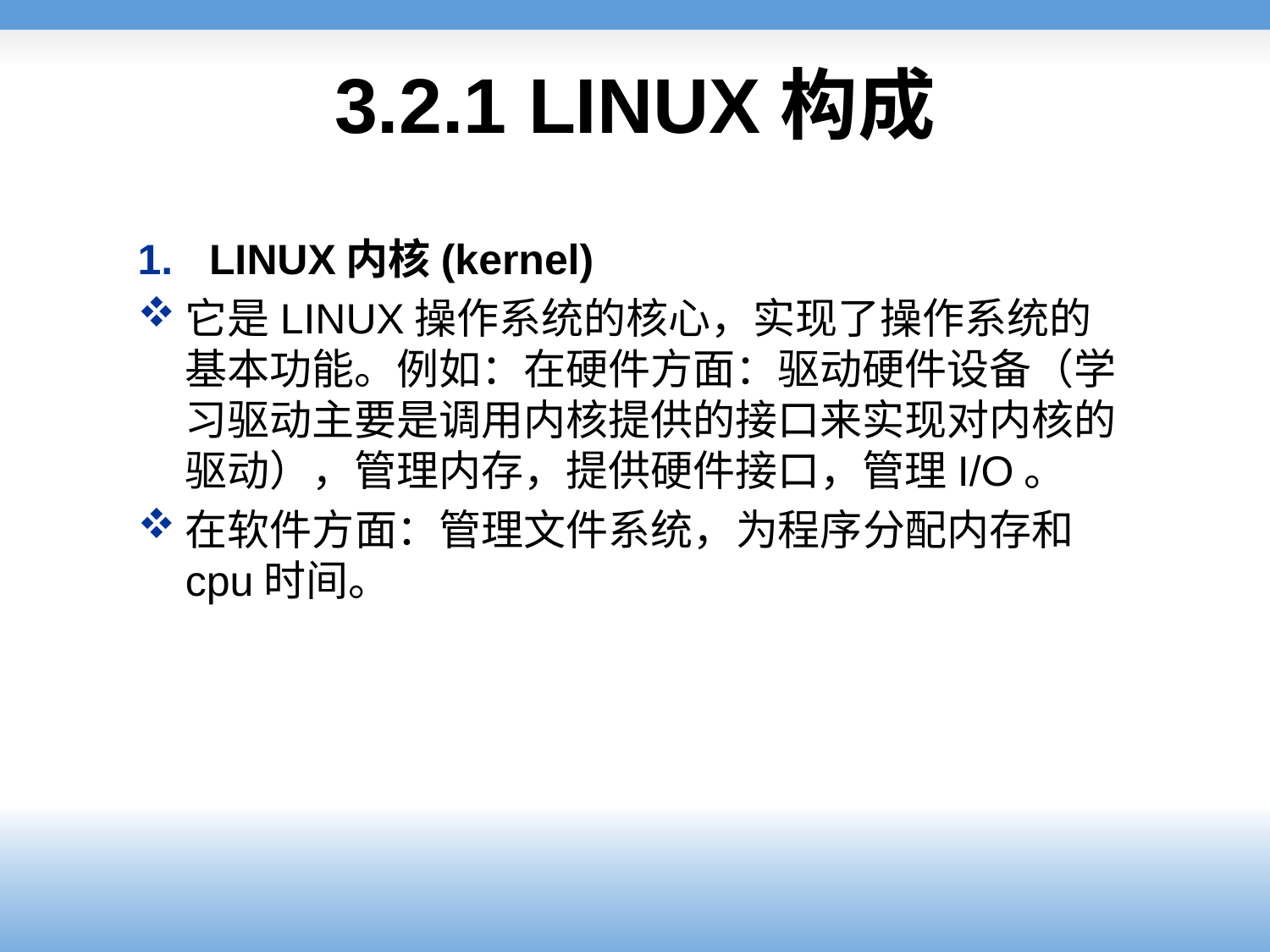

# 3.2.1 LINUX构成
LINUX内核(kernel)
它是LINUX操作系统的核心，实现了操作系统的基本功能。例如：在硬件方面：驱动硬件设备（学习驱动主要是调用内核提供的接口来实现对内核的驱动），管理内存，提供硬件接口，管理I/O。
在软件方面：管理文件系统，为程序分配内存和cpu时间。